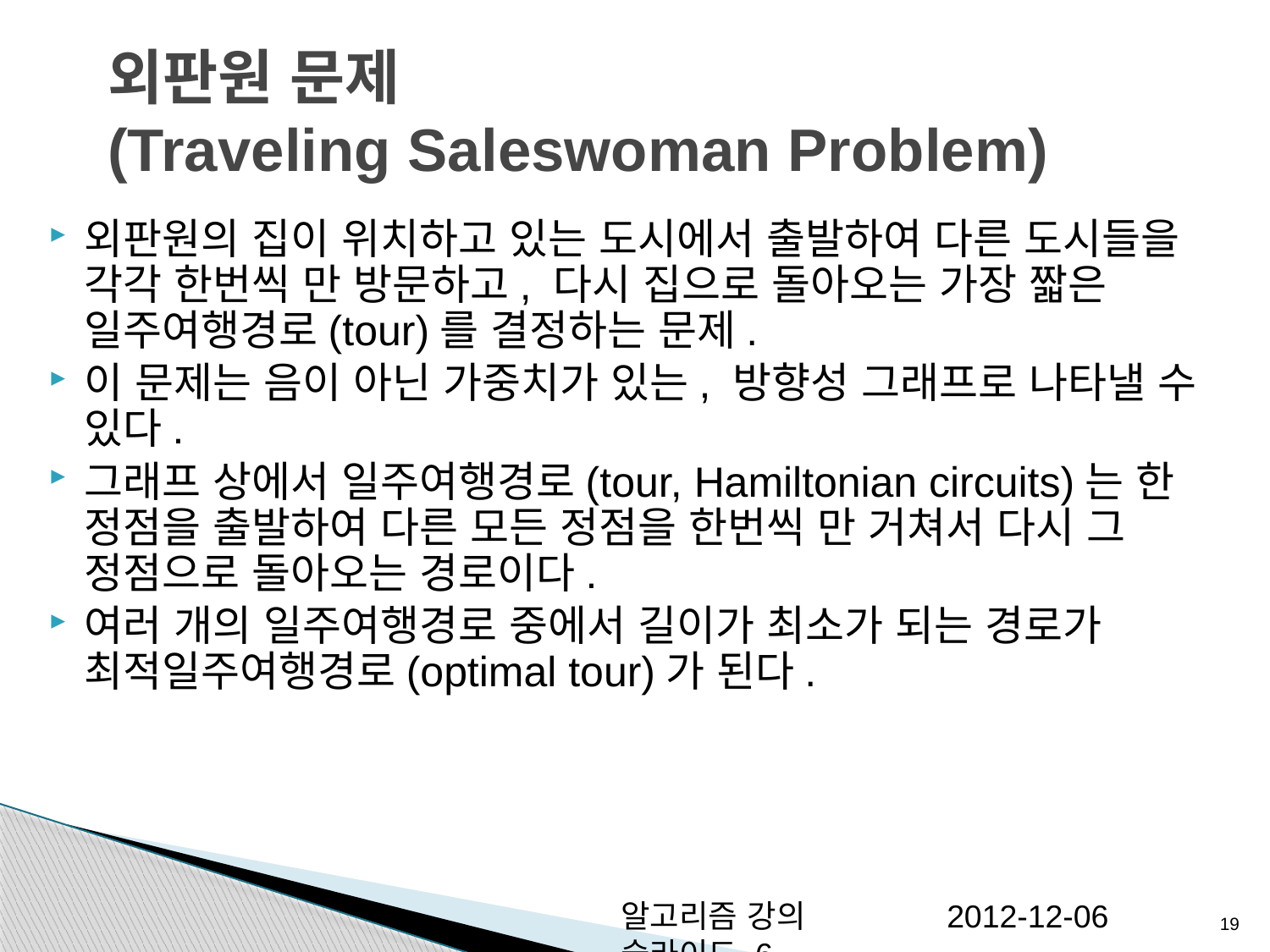

# 외판원 문제 (Traveling Saleswoman Problem)
외판원의 집이 위치하고 있는 도시에서 출발하여 다른 도시들을 각각 한번씩 만 방문하고, 다시 집으로 돌아오는 가장 짧은 일주여행경로(tour)를 결정하는 문제.
이 문제는 음이 아닌 가중치가 있는, 방향성 그래프로 나타낼 수 있다.
그래프 상에서 일주여행경로(tour, Hamiltonian circuits)는 한 정점을 출발하여 다른 모든 정점을 한번씩 만 거쳐서 다시 그 정점으로 돌아오는 경로이다.
여러 개의 일주여행경로 중에서 길이가 최소가 되는 경로가 최적일주여행경로(optimal tour)가 된다.
알고리즘 강의 슬라이드 6
2012-12-06
19